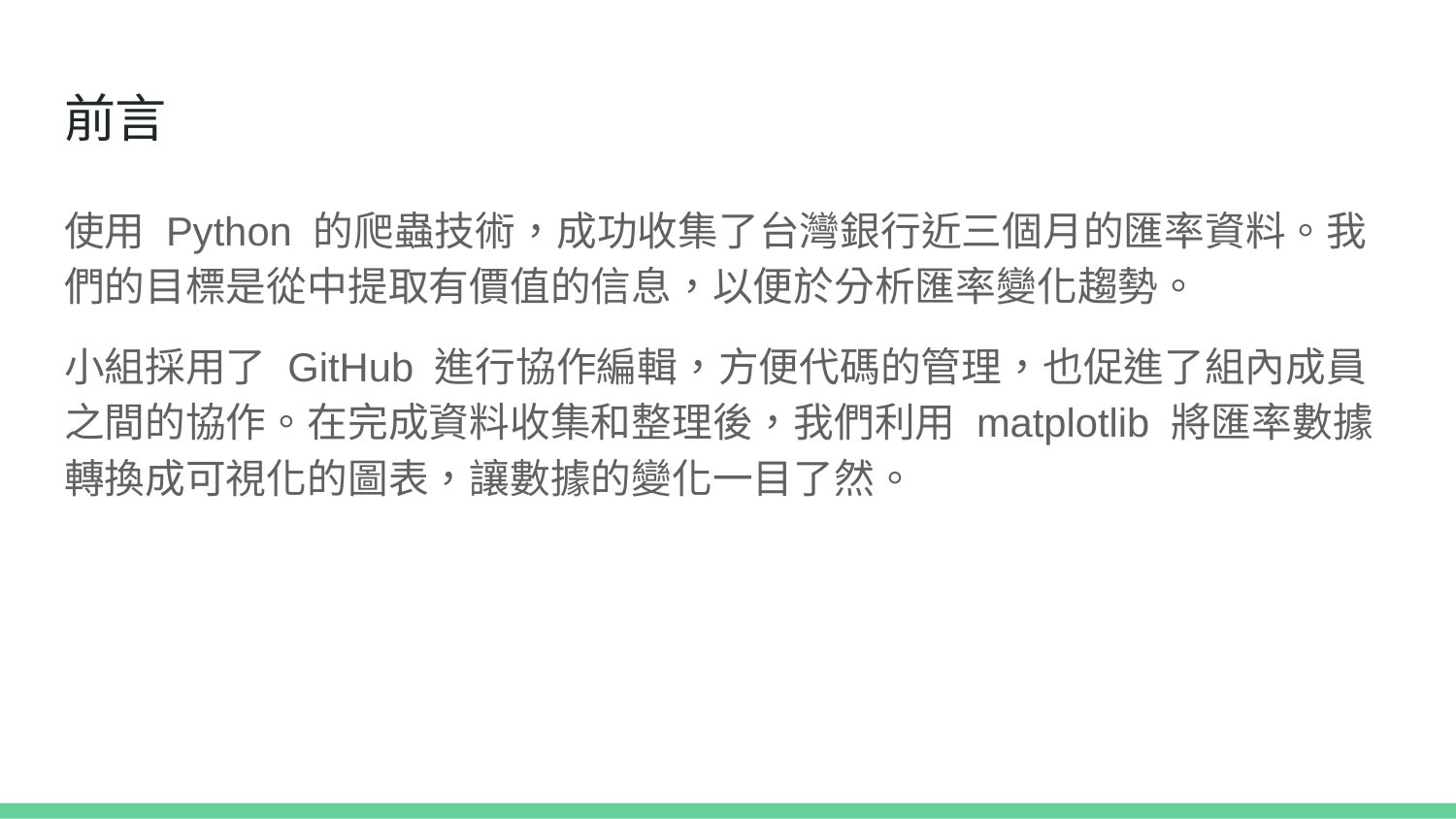

# 前言
使用 Python 的爬蟲技術，成功收集了台灣銀行近三個月的匯率資料。我們的目標是從中提取有價值的信息，以便於分析匯率變化趨勢。
小組採用了 GitHub 進行協作編輯，方便代碼的管理，也促進了組內成員之間的協作。在完成資料收集和整理後，我們利用 matplotlib 將匯率數據轉換成可視化的圖表，讓數據的變化一目了然。